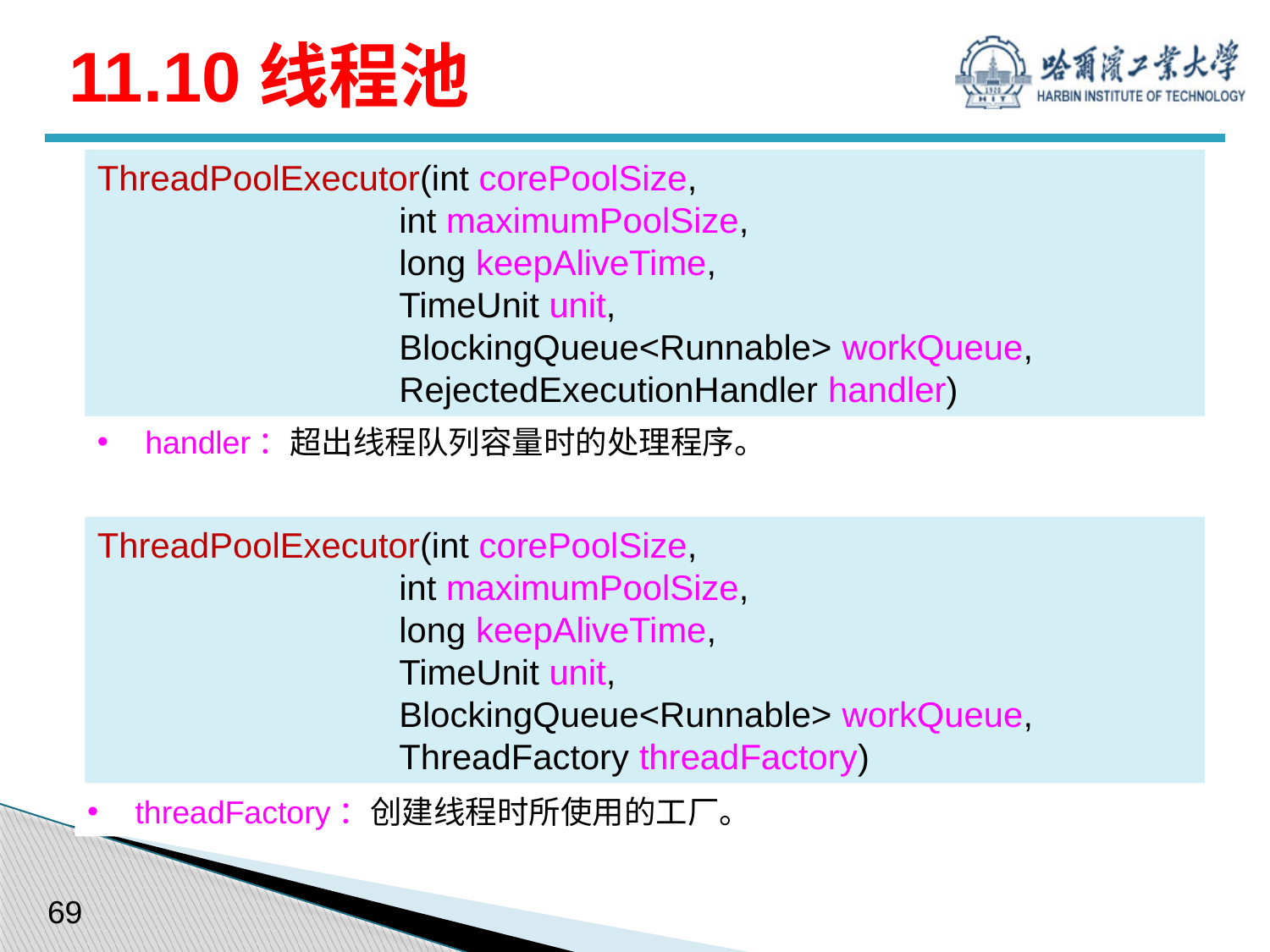

# 11.10线程池
ThreadPoolExecutor(int corePoolSize,
                               int maximumPoolSize,
                               long keepAliveTime,
                               TimeUnit unit,
                               BlockingQueue<Runnable> workQueue,
                               RejectedExecutionHandler handler)
handler：超出线程队列容量时的处理程序。
ThreadPoolExecutor(int corePoolSize,
                               int maximumPoolSize,
                               long keepAliveTime,
                               TimeUnit unit,
                               BlockingQueue<Runnable> workQueue,
                               ThreadFactory threadFactory)
threadFactory：创建线程时所使用的工厂。